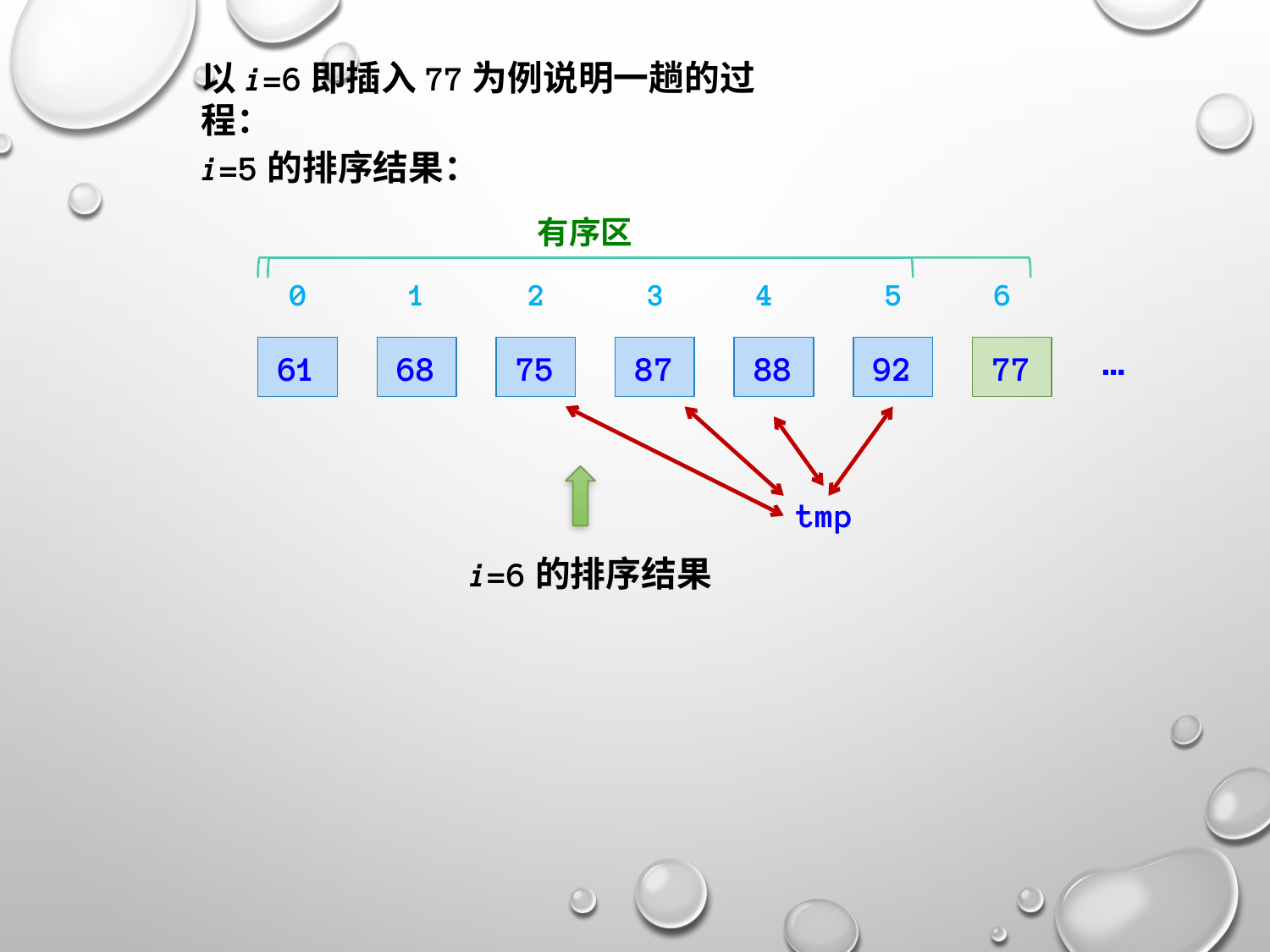

以i=6即插入77为例说明一趟的过程：
i=5的排序结果：
有序区
0
1
2
3
4
5
6
…
61
68
75
87
88
92
77

i=6的排序结果
tmp